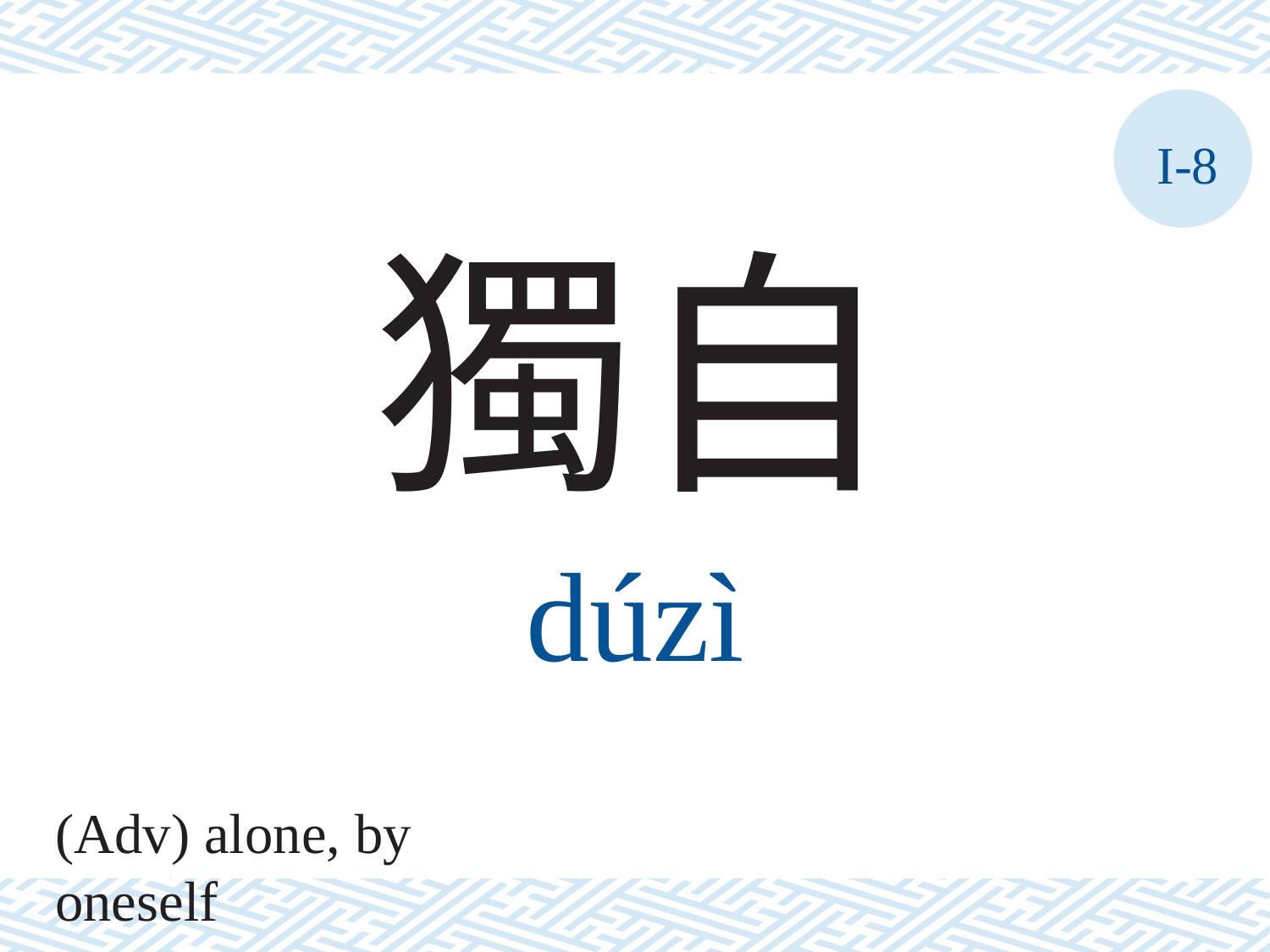

I-8
獨自
dúzì
(Adv) alone, by oneself